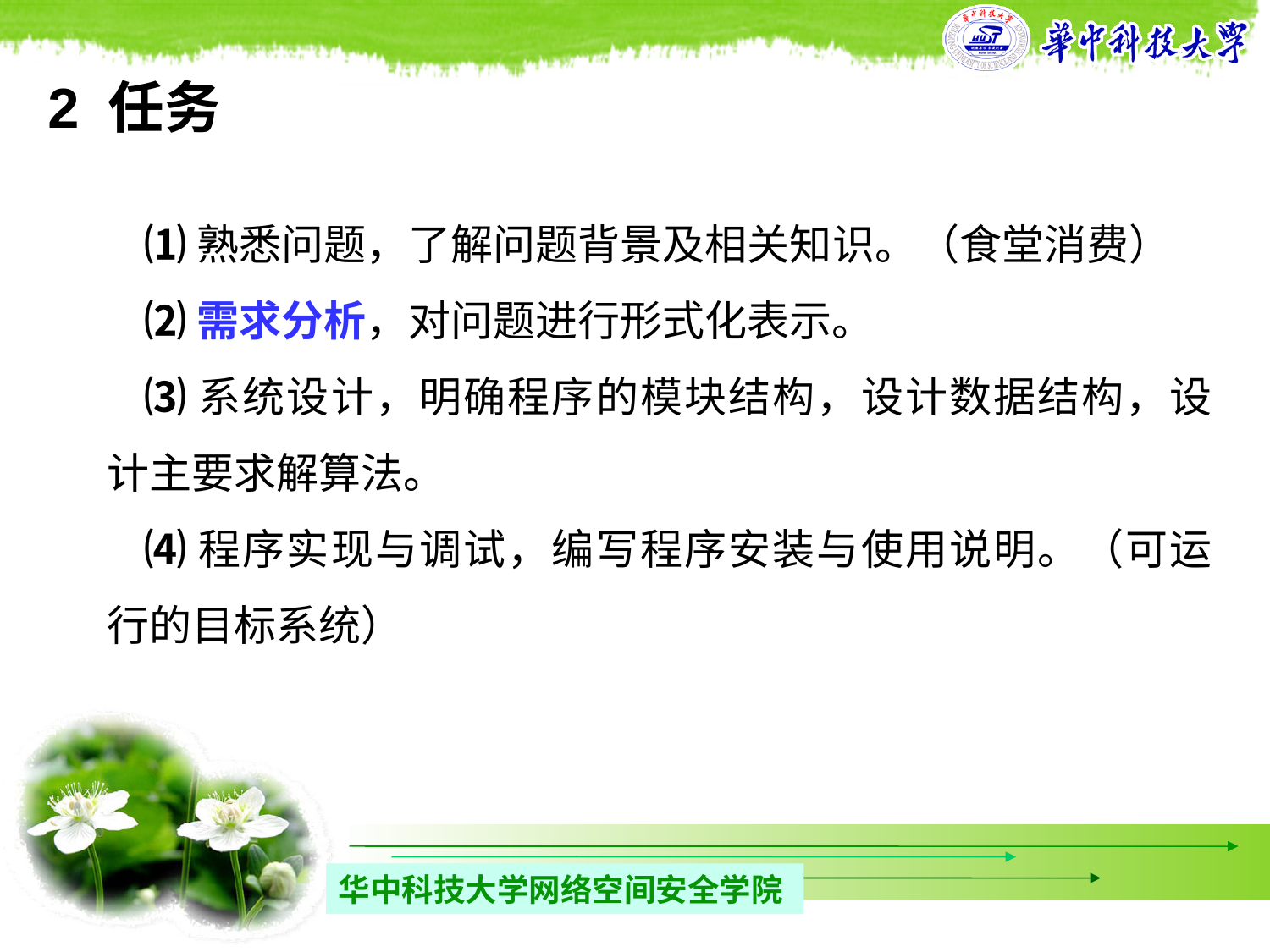

2 任务
⑴熟悉问题，了解问题背景及相关知识。（食堂消费）
⑵需求分析，对问题进行形式化表示。
⑶系统设计，明确程序的模块结构，设计数据结构，设计主要求解算法。
⑷程序实现与调试，编写程序安装与使用说明。（可运行的目标系统）
7